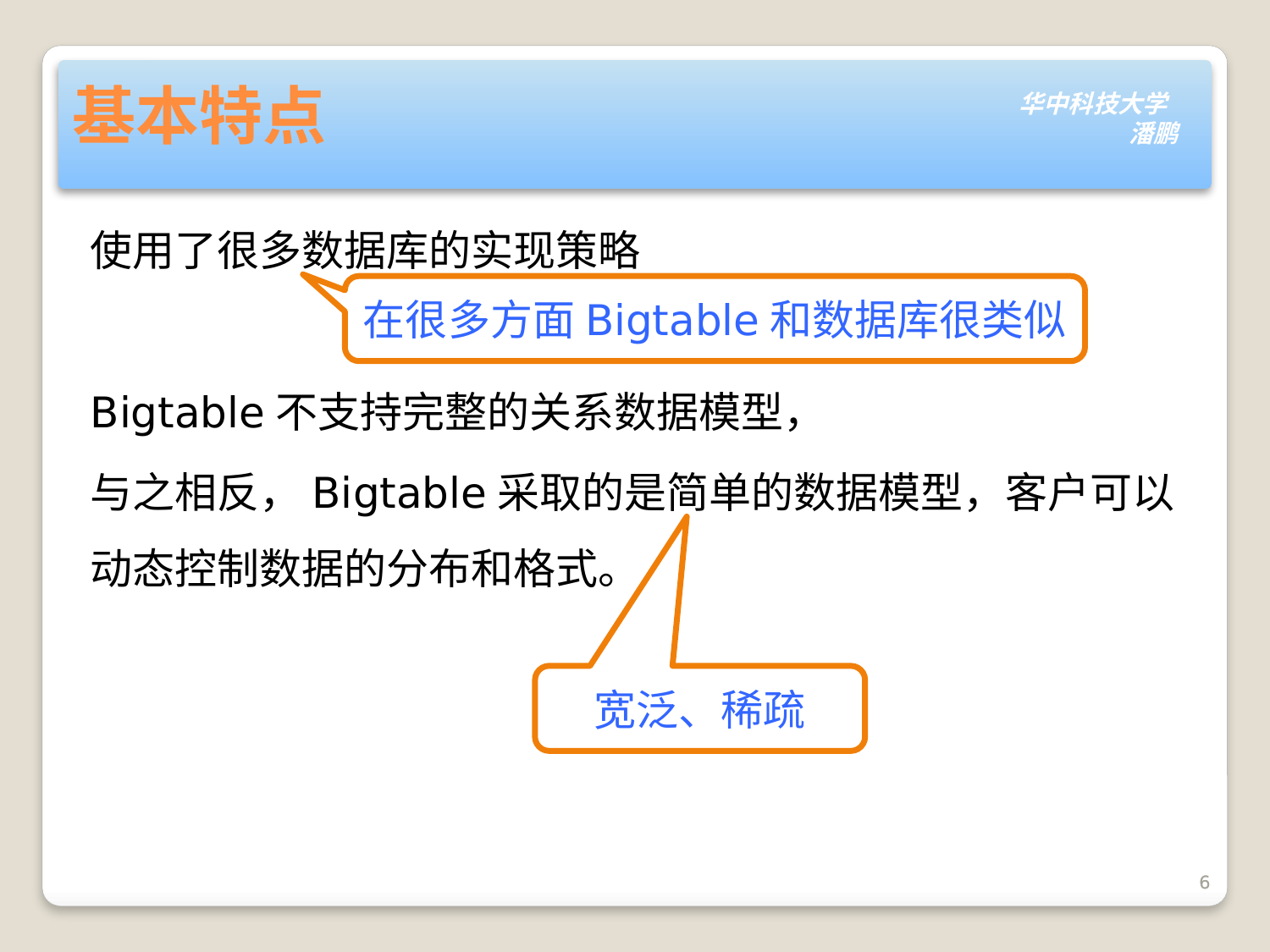

# 基本特点
使用了很多数据库的实现策略

Bigtable不支持完整的关系数据模型，
与之相反，Bigtable采取的是简单的数据模型，客户可以动态控制数据的分布和格式。
在很多方面Bigtable和数据库很类似
宽泛、稀疏
6
6